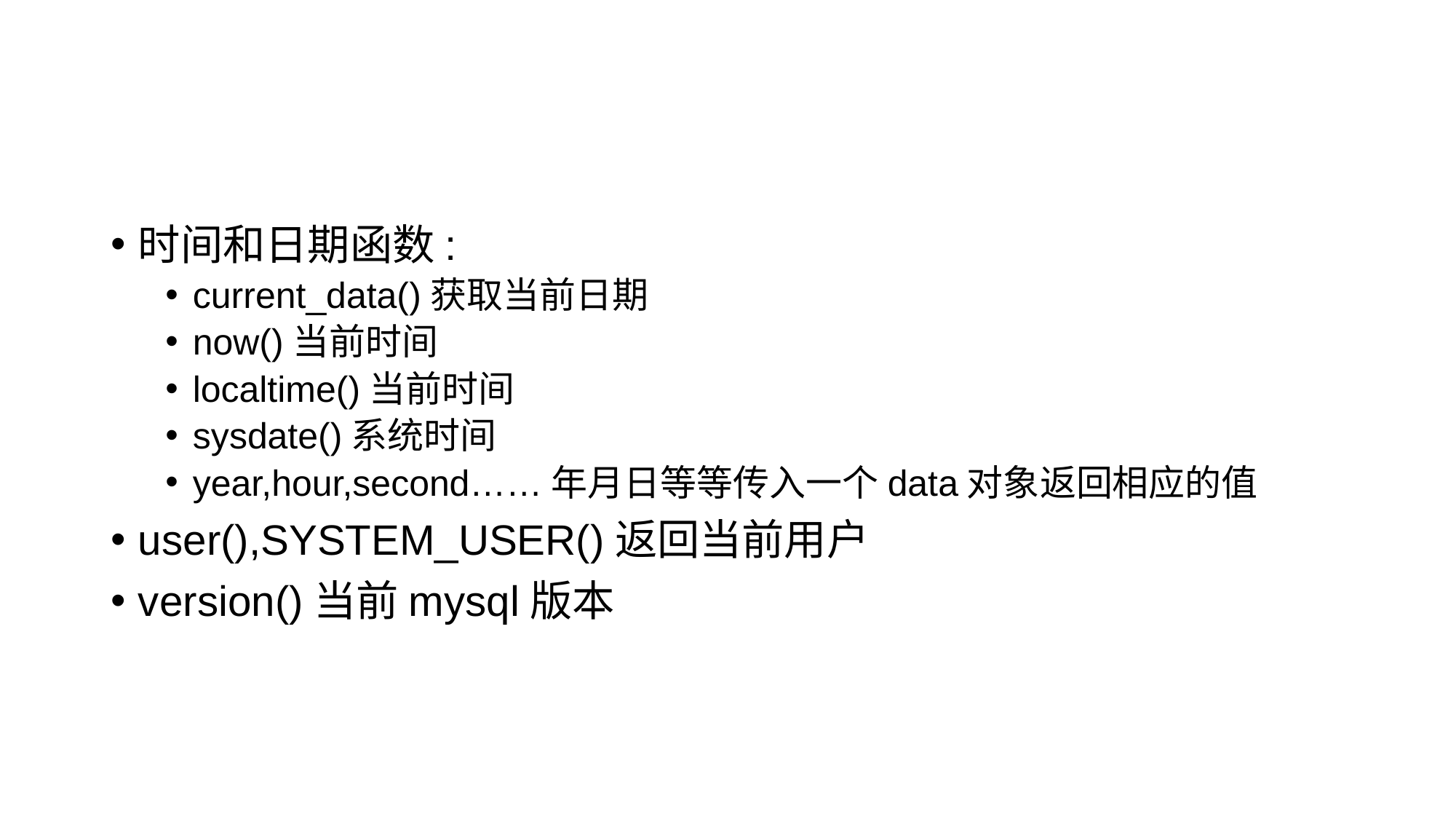

#
时间和日期函数:
current_data()获取当前日期
now()当前时间
localtime()当前时间
sysdate()系统时间
year,hour,second……年月日等等传入一个data对象返回相应的值
user(),SYSTEM_USER()返回当前用户
version()当前mysql版本